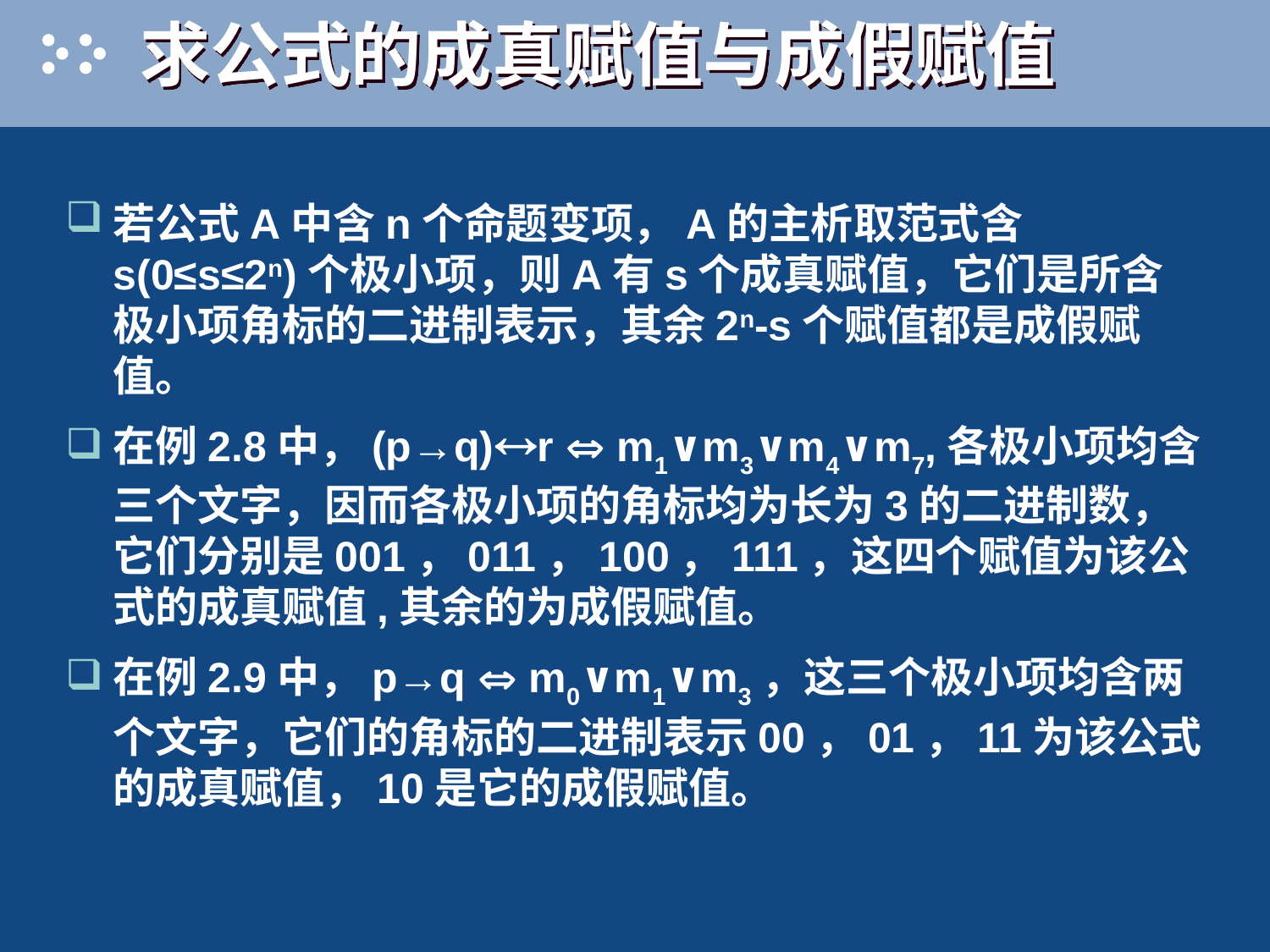

# 求公式的成真赋值与成假赋值
若公式A中含n个命题变项，A的主析取范式含s(0≤s≤2n)个极小项，则A有s个成真赋值，它们是所含极小项角标的二进制表示，其余2n-s个赋值都是成假赋值。
在例2.8中，(p→q)↔r ⇔ m1∨m3∨m4∨m7,各极小项均含三个文字，因而各极小项的角标均为长为3的二进制数，它们分别是001，011，100，111，这四个赋值为该公式的成真赋值,其余的为成假赋值。
在例2.9中，p→q ⇔ m0∨m1∨m3，这三个极小项均含两个文字，它们的角标的二进制表示00，01，11为该公式的成真赋值，10是它的成假赋值。